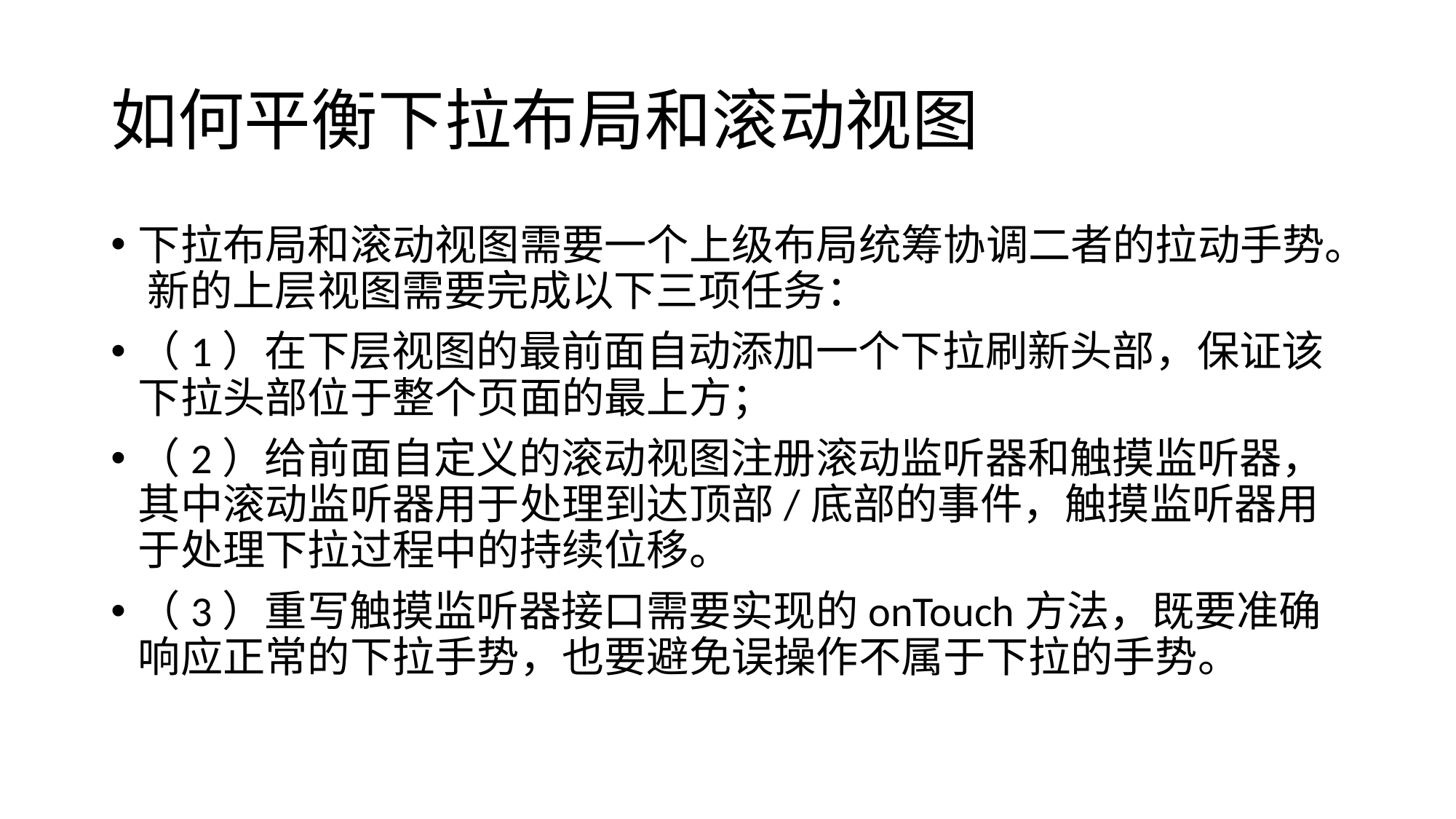

# 如何平衡下拉布局和滚动视图
下拉布局和滚动视图需要一个上级布局统筹协调二者的拉动手势。 新的上层视图需要完成以下三项任务：
（1）在下层视图的最前面自动添加一个下拉刷新头部，保证该下拉头部位于整个页面的最上方；
（2）给前面自定义的滚动视图注册滚动监听器和触摸监听器，其中滚动监听器用于处理到达顶部/底部的事件，触摸监听器用于处理下拉过程中的持续位移。
（3）重写触摸监听器接口需要实现的onTouch方法，既要准确响应正常的下拉手势，也要避免误操作不属于下拉的手势。